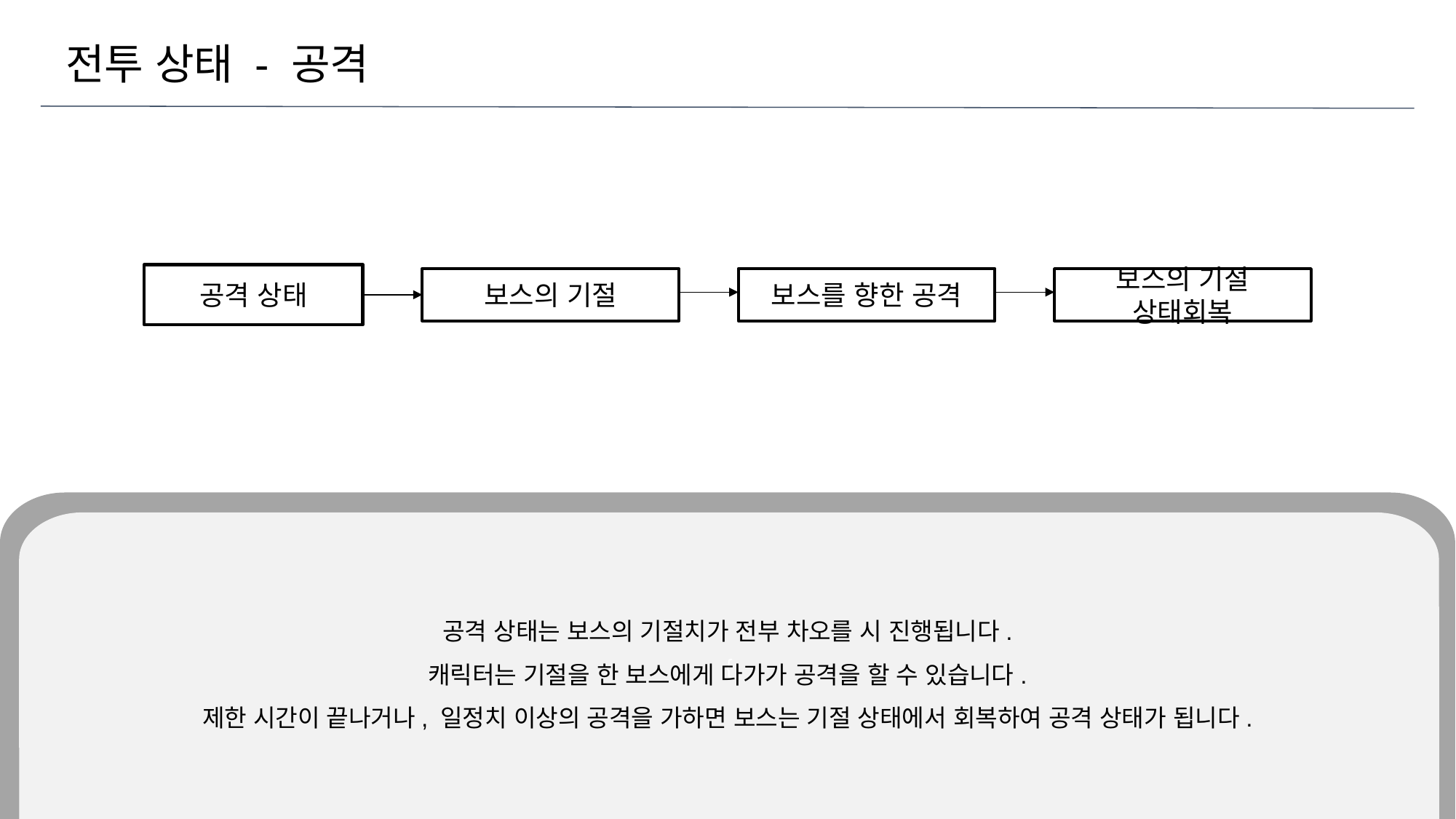

# 전투 상태 - 공격
공격 상태
보스의 기절
보스를 향한 공격
보스의 기절 상태회복
공격 상태는 보스의 기절치가 전부 차오를 시 진행됩니다.
캐릭터는 기절을 한 보스에게 다가가 공격을 할 수 있습니다.
제한 시간이 끝나거나, 일정치 이상의 공격을 가하면 보스는 기절 상태에서 회복하여 공격 상태가 됩니다.